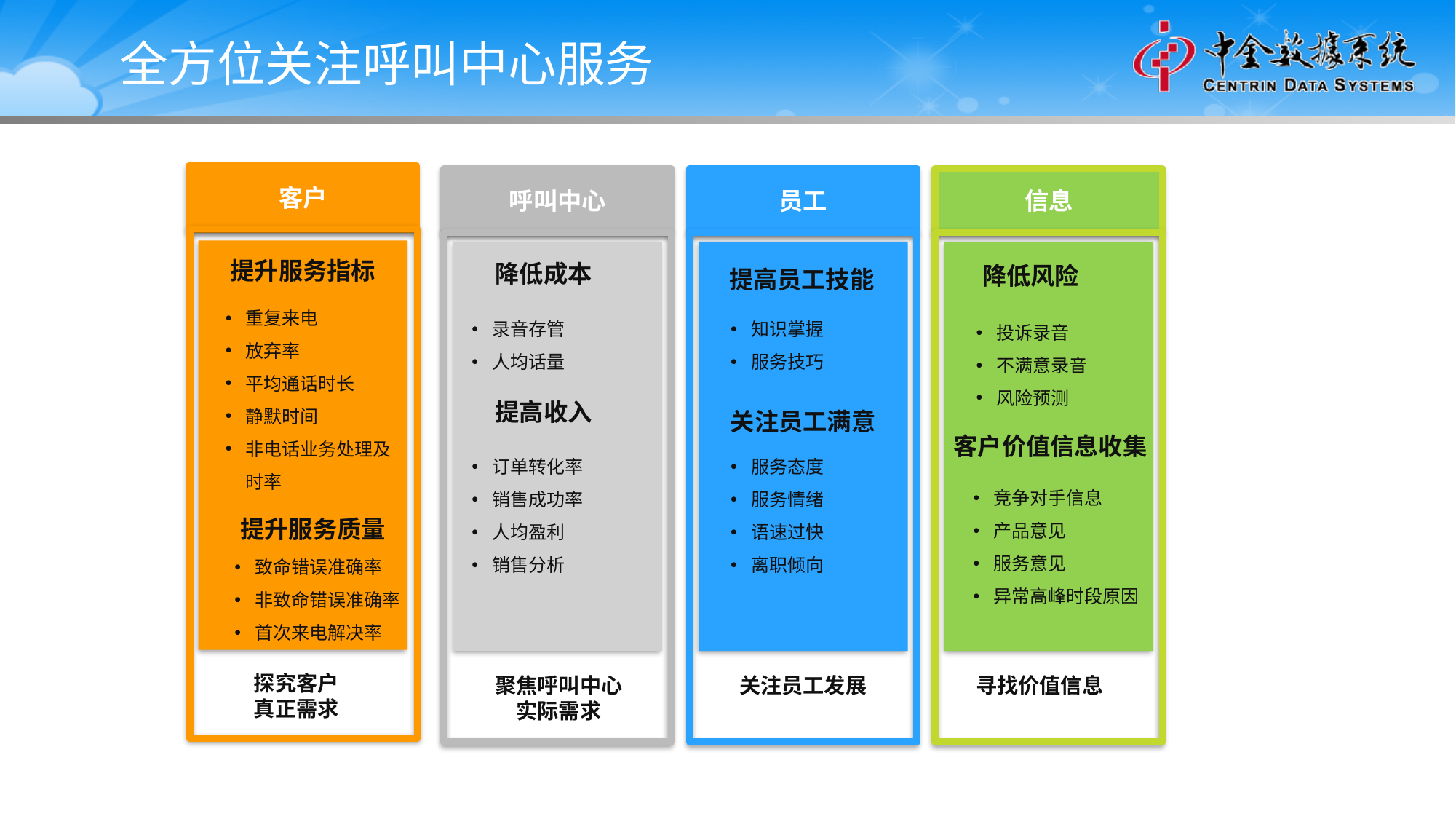

全方位关注呼叫中心服务
客户
呼叫中心
员工
信息

提升服务指标
重复来电
放弃率
平均通话时长
静默时间
非电话业务处理及时率

降低成本
降低风险
提高员工技能
录音存管
人均话量
知识掌握
服务技巧
投诉录音
不满意录音
风险预测
提高收入
关注员工满意
客户价值信息收集
订单转化率
销售成功率
人均盈利
销售分析
服务态度
服务情绪
语速过快
离职倾向
竞争对手信息
产品意见
服务意见
异常高峰时段原因
提升服务质量
致命错误准确率
非致命错误准确率
首次来电解决率

探究客户
真正需求
聚焦呼叫中心
实际需求
关注员工发展
寻找价值信息